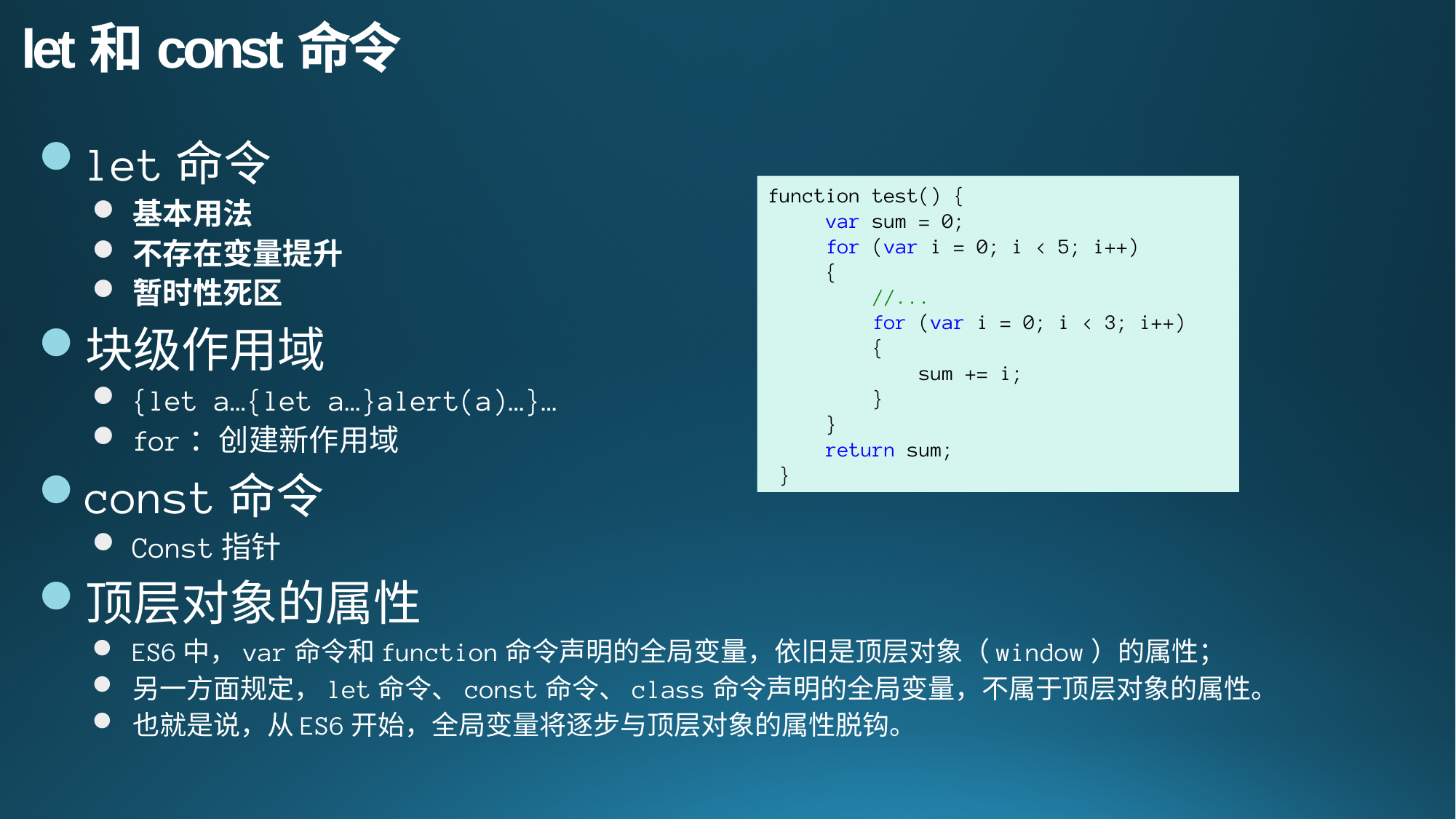

# let和const命令
let命令
基本用法
不存在变量提升
暂时性死区
块级作用域
{let a…{let a…}alert(a)…}…
for：创建新作用域
const命令
Const指针
顶层对象的属性
ES6中，var命令和function命令声明的全局变量，依旧是顶层对象（window）的属性；
另一方面规定，let命令、const命令、class命令声明的全局变量，不属于顶层对象的属性。
也就是说，从ES6开始，全局变量将逐步与顶层对象的属性脱钩。
function test() {
     var sum = 0;
     for (var i = 0; i < 5; i++)
     {
         //...
         for (var i = 0; i < 3; i++)
         {
             sum += i;
         }
     }
     return sum;
 }